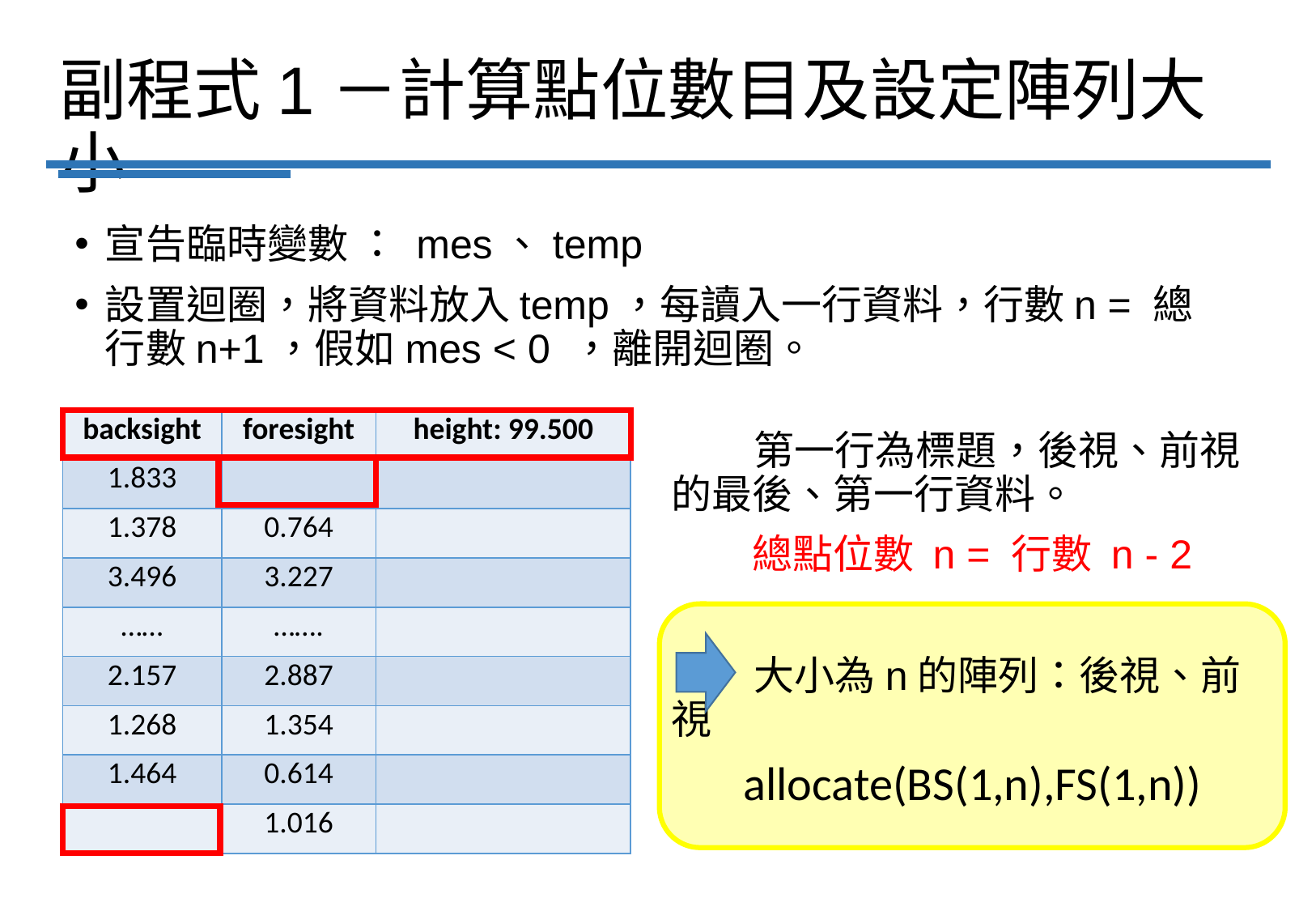

# 副程式1－計算點位數目及設定陣列大小

宣告臨時變數 ： mes、temp
設置迴圈，將資料放入temp，每讀入一行資料，行數n = 總行數n+1，假如mes < 0 ，離開迴圈。

| backsight | foresight | height: 99.500 |
| --- | --- | --- |
| 1.833 |  |  |
| 1.378 | 0.764 |  |
| 3.496 | 3.227 |  |
| …… | ……. |  |
| 2.157 | 2.887 |  |
| 1.268 | 1.354 |  |
| 1.464 | 0.614 |  |
|  | 1.016 |  |
        第一行為標題，後視、前視的最後、第一行資料。
總點位數 n = 行數 n - 2

        大小為n的陣列：後視、前視
allocate(BS(1,n),FS(1,n))